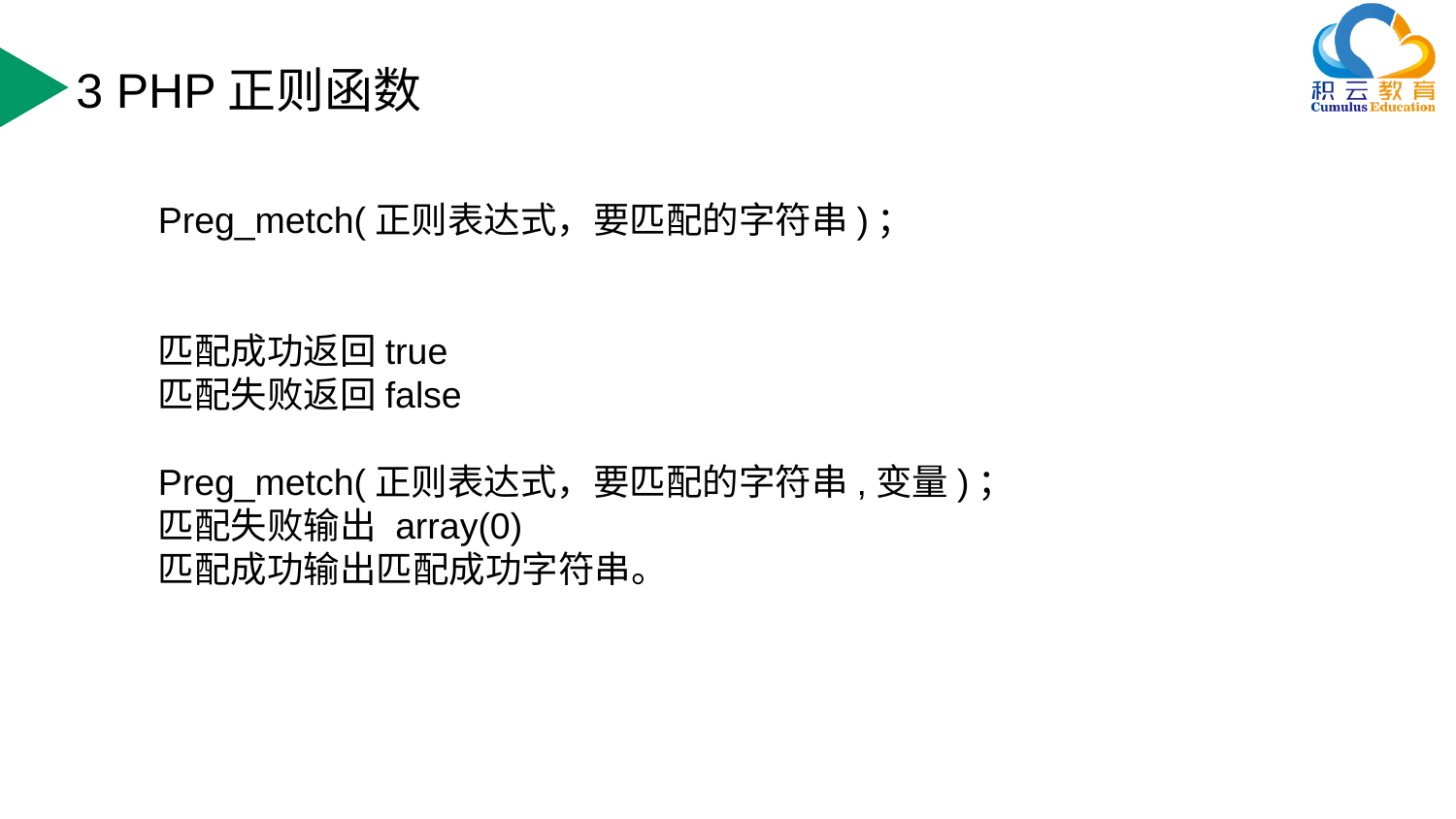

# 3 PHP正则函数
Preg_metch(正则表达式，要匹配的字符串)；

匹配成功返回true
匹配失败返回false

Preg_metch(正则表达式，要匹配的字符串,变量)；
匹配失败输出 array(0)
匹配成功输出匹配成功字符串。